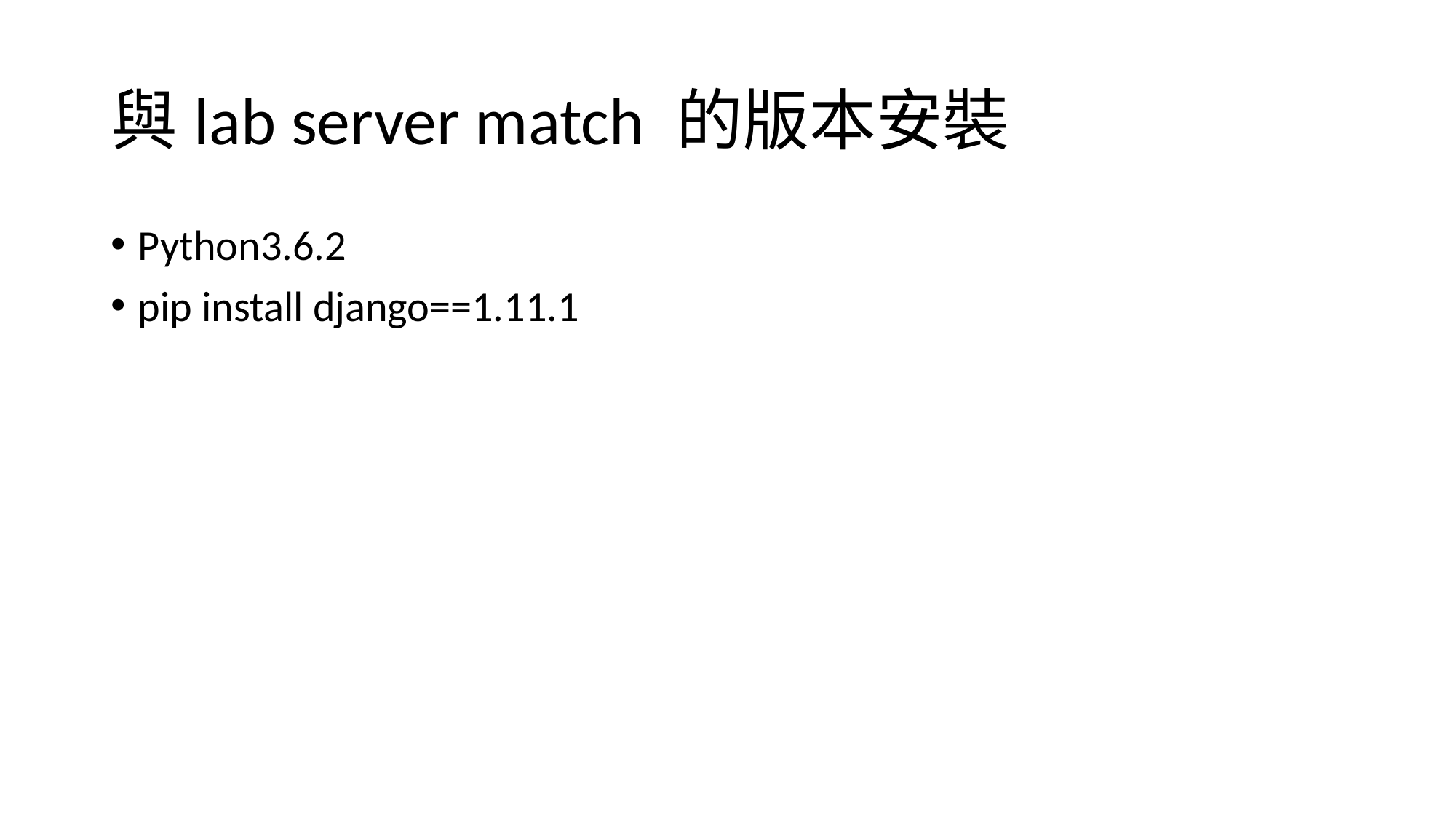

# 與lab server match 的版本安裝
Python3.6.2
pip install django==1.11.1